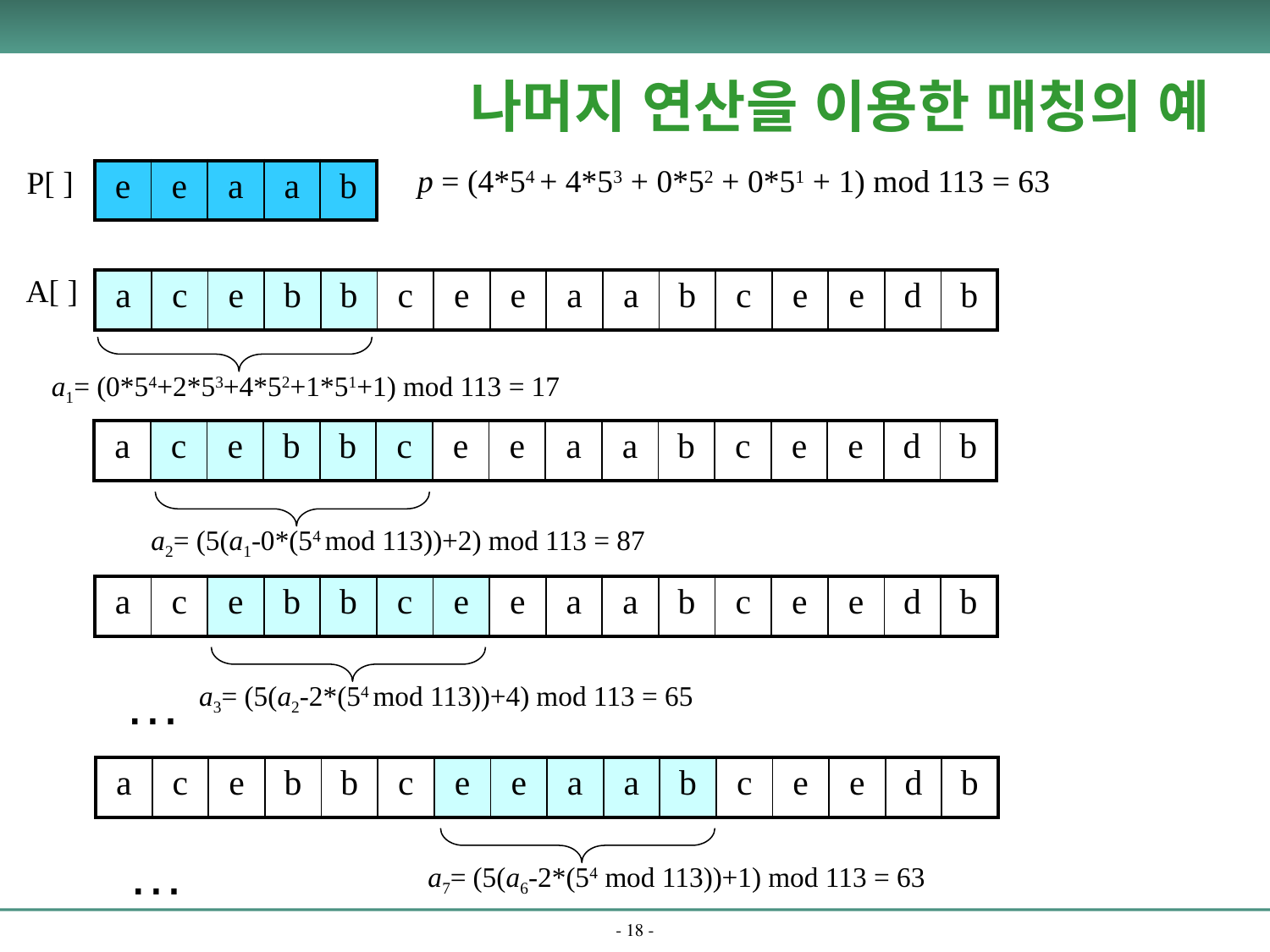

나머지 연산을 이용한 매칭의 예
| e | e | a | a | b |
| --- | --- | --- | --- | --- |
p = (4*54 + 4*53 + 0*52 + 0*51 + 1) mod 113 = 63
P[ ]

| a | c | e | b | b | c | e | e | a | a | b | c | e | e | d | b |
| --- | --- | --- | --- | --- | --- | --- | --- | --- | --- | --- | --- | --- | --- | --- | --- |
A[ ]
a1= (0*54+2*53+4*52+1*51+1) mod 113 = 17

| a | c | e | b | b | c | e | e | a | a | b | c | e | e | d | b |
| --- | --- | --- | --- | --- | --- | --- | --- | --- | --- | --- | --- | --- | --- | --- | --- |
a2= (5(a1-0*(54 mod 113))+2) mod 113 = 87

| a | c | e | b | b | c | e | e | a | a | b | c | e | e | d | b |
| --- | --- | --- | --- | --- | --- | --- | --- | --- | --- | --- | --- | --- | --- | --- | --- |
a3= (5(a2-2*(54 mod 113))+4) mod 113 = 65
…

| a | c | e | b | b | c | e | e | a | a | b | c | e | e | d | b |
| --- | --- | --- | --- | --- | --- | --- | --- | --- | --- | --- | --- | --- | --- | --- | --- |
…
a7= (5(a6-2*(54 mod 113))+1) mod 113 = 63